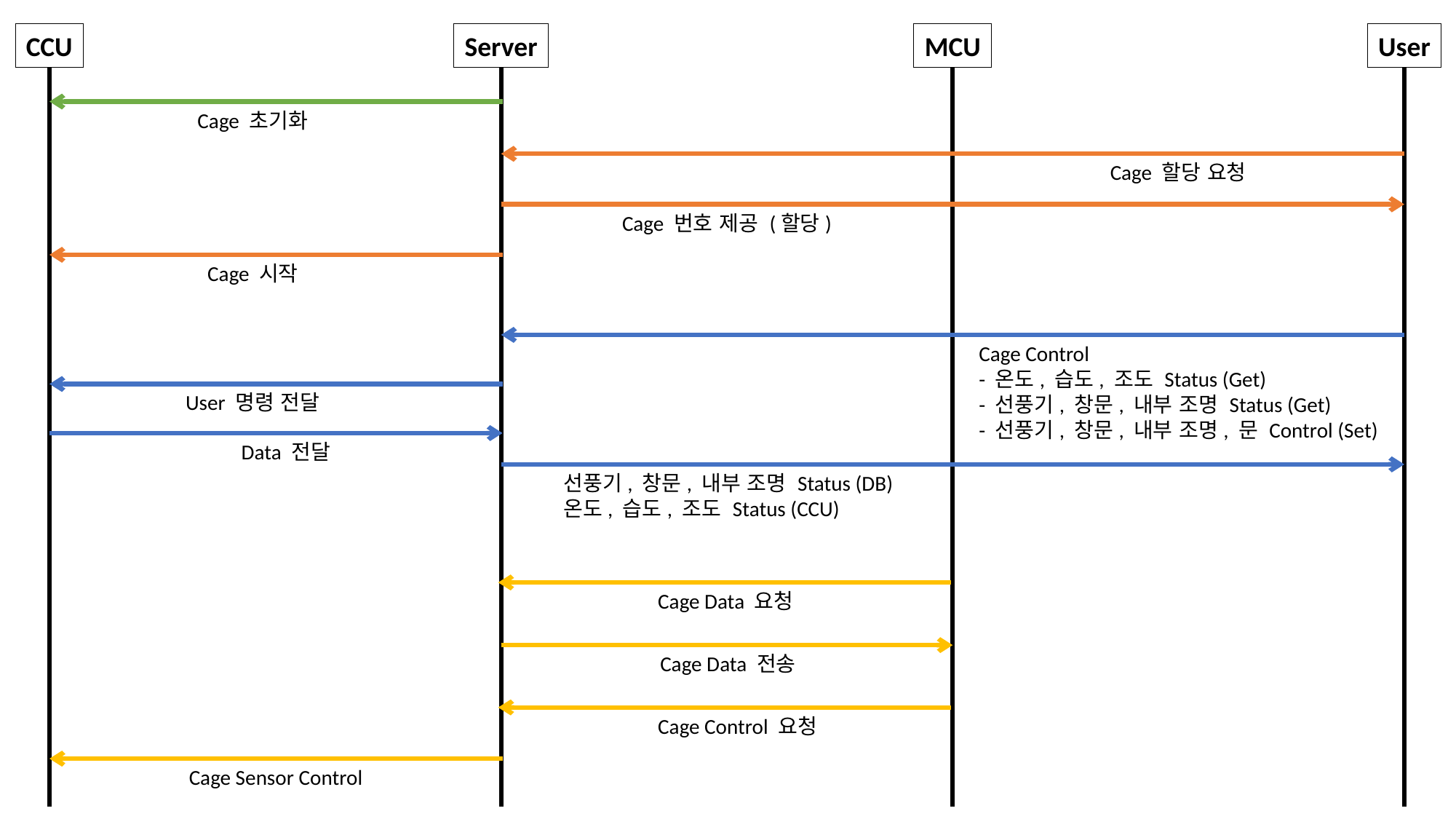

CCU
Server
MCU
User
Cage 초기화
Cage 할당 요청
Cage 번호 제공 (할당)
Cage 시작
Cage Control
- 온도, 습도, 조도 Status (Get)
- 선풍기, 창문, 내부 조명 Status (Get)
- 선풍기, 창문, 내부 조명, 문 Control (Set)
User 명령 전달
Data 전달
선풍기, 창문, 내부 조명 Status (DB)
온도, 습도, 조도 Status (CCU)
Cage Data 요청
Cage Data 전송
Cage Control 요청
Cage Sensor Control